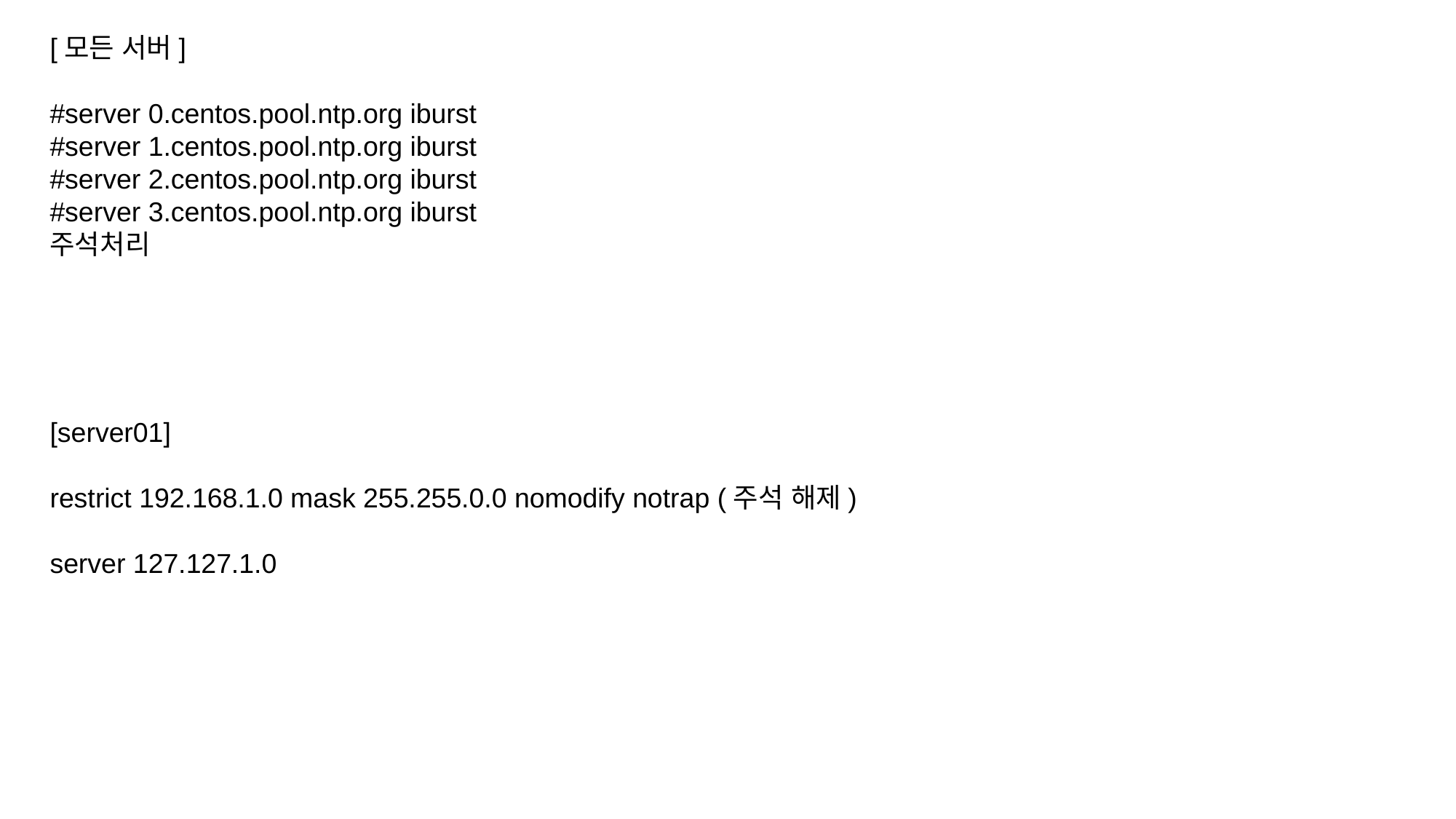

[모든 서버]

#server 0.centos.pool.ntp.org iburst
#server 1.centos.pool.ntp.org iburst
#server 2.centos.pool.ntp.org iburst
#server 3.centos.pool.ntp.org iburst
주석처리
[server01]

restrict 192.168.1.0 mask 255.255.0.0 nomodify notrap (주석 해제)

server 127.127.1.0